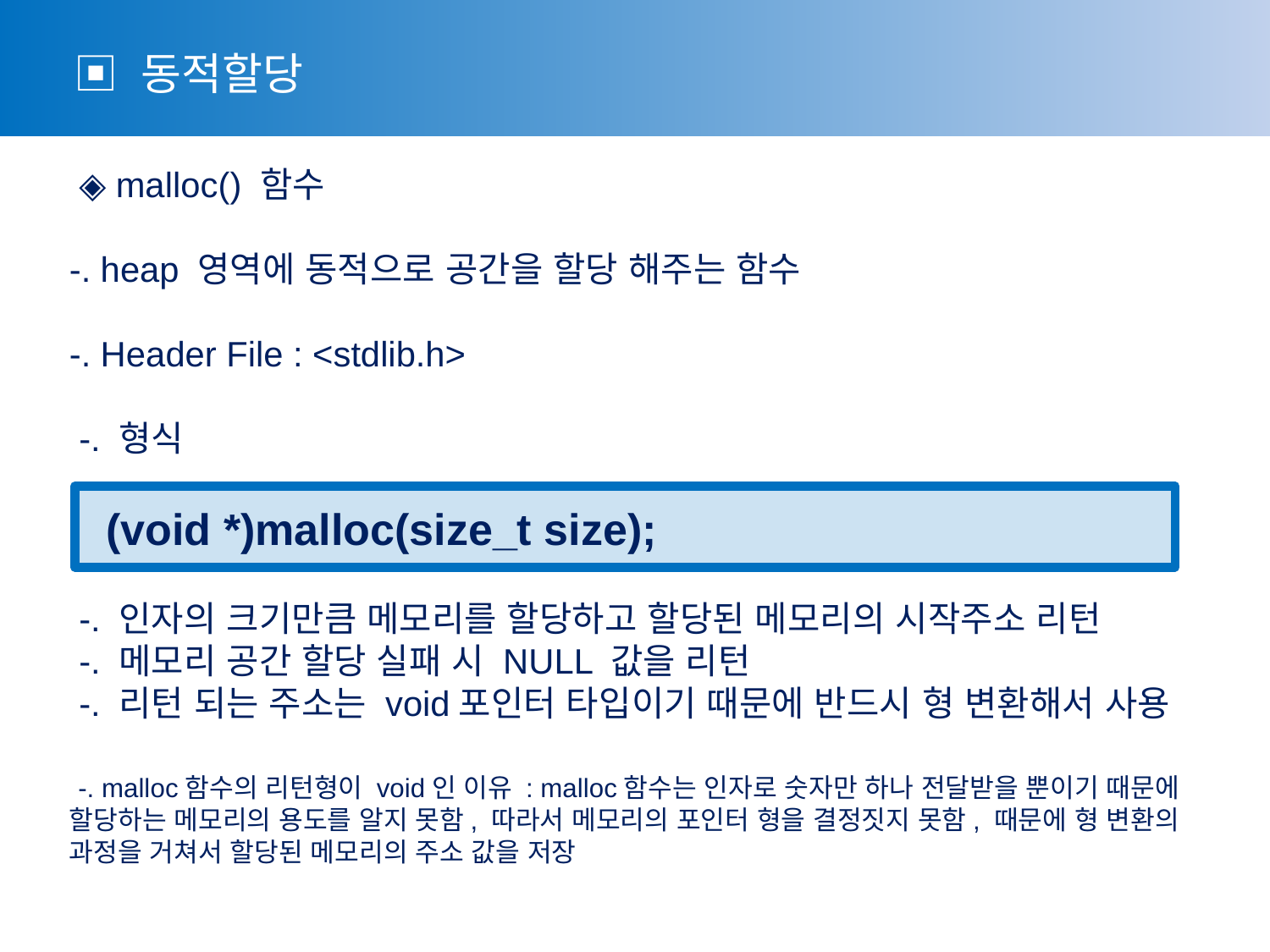

▣ 동적할당
 ◈ malloc() 함수

-. heap 영역에 동적으로 공간을 할당 해주는 함수

-. Header File : <stdlib.h>

 -. 형식

   (void *)malloc(size_t size);

 -. 인자의 크기만큼 메모리를 할당하고 할당된 메모리의 시작주소 리턴
 -. 메모리 공간 할당 실패 시 NULL 값을 리턴
 -. 리턴 되는 주소는 void포인터 타입이기 때문에 반드시 형 변환해서 사용

 -. malloc함수의 리턴형이 void인 이유 : malloc함수는 인자로 숫자만 하나 전달받을 뿐이기 때문에 할당하는 메모리의 용도를 알지 못함, 따라서 메모리의 포인터 형을 결정짓지 못함, 때문에 형 변환의 과정을 거쳐서 할당된 메모리의 주소 값을 저장